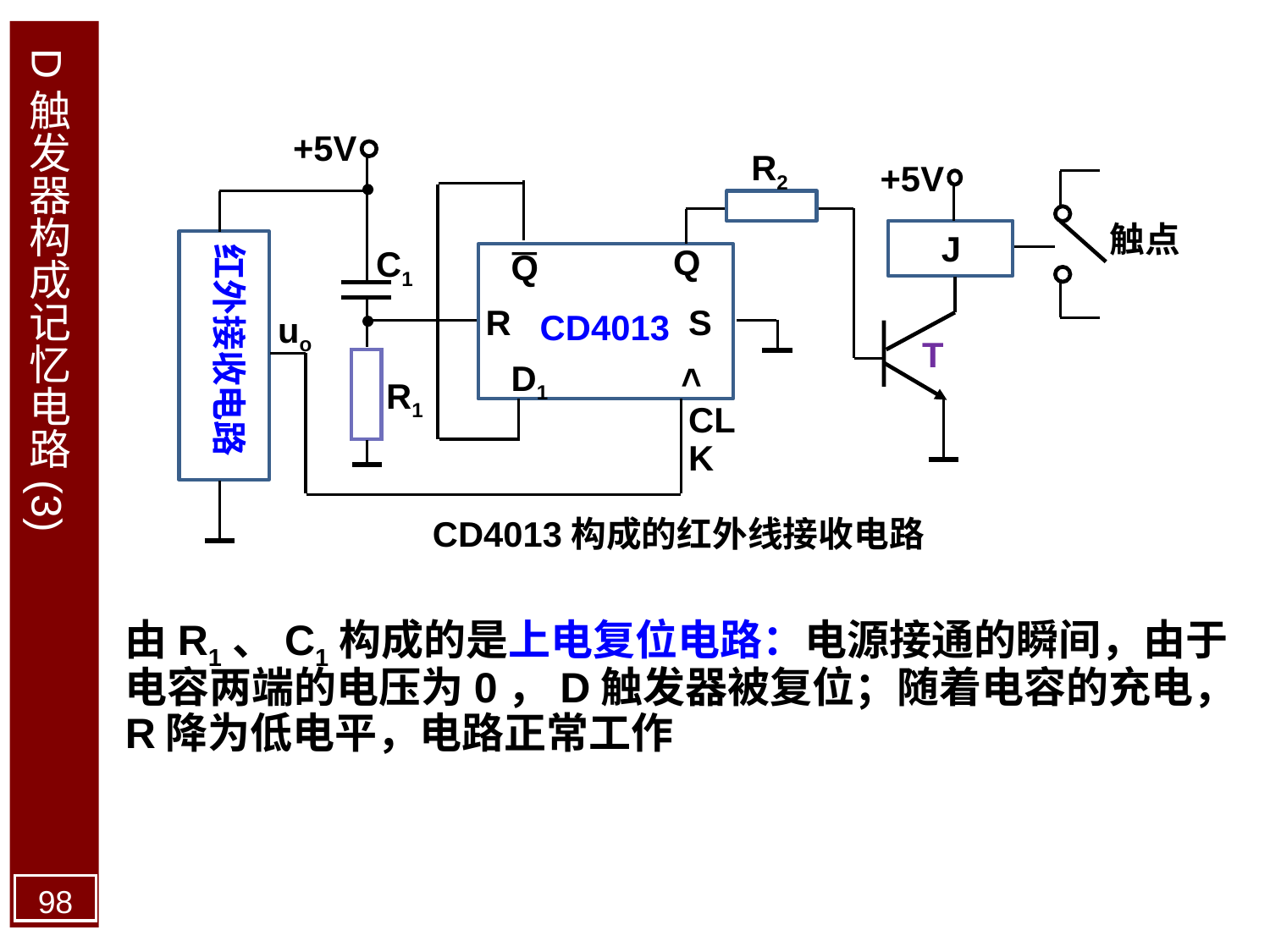

# D触发器构成记忆电路(3)
+5V
R2

+5V

触点

J

红外接收电路
C1
Q

Q
R
S
CD4013
<
D1

uo

T

R1

CLK
CD4013构成的红外线接收电路
由R1、C1构成的是上电复位电路：电源接通的瞬间，由于电容两端的电压为0，D触发器被复位；随着电容的充电，R降为低电平，电路正常工作
98